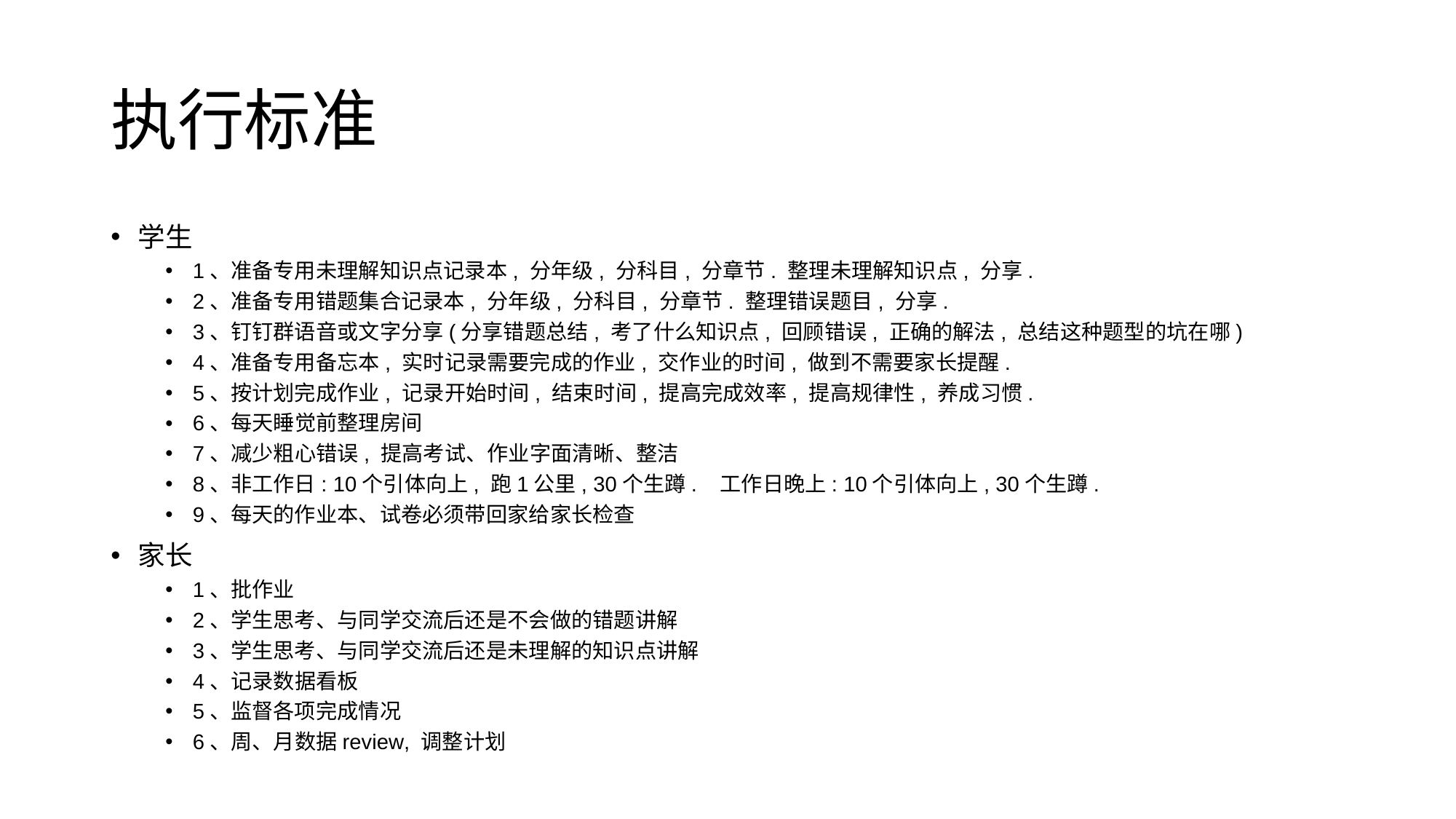

# 执行标准
学生
1、准备专用未理解知识点记录本, 分年级, 分科目, 分章节. 整理未理解知识点, 分享.
2、准备专用错题集合记录本, 分年级, 分科目, 分章节. 整理错误题目, 分享.
3、钉钉群语音或文字分享(分享错题总结, 考了什么知识点, 回顾错误, 正确的解法, 总结这种题型的坑在哪)
4、准备专用备忘本, 实时记录需要完成的作业, 交作业的时间, 做到不需要家长提醒.
5、按计划完成作业, 记录开始时间, 结束时间, 提高完成效率, 提高规律性, 养成习惯.
6、每天睡觉前整理房间
7、减少粗心错误, 提高考试、作业字面清晰、整洁
8、非工作日: 10个引体向上, 跑1公里, 30个生蹲.   工作日晚上: 10个引体向上, 30个生蹲.
9、每天的作业本、试卷必须带回家给家长检查
家长
1、批作业
2、学生思考、与同学交流后还是不会做的错题讲解
3、学生思考、与同学交流后还是未理解的知识点讲解
4、记录数据看板
5、监督各项完成情况
6、周、月数据review, 调整计划